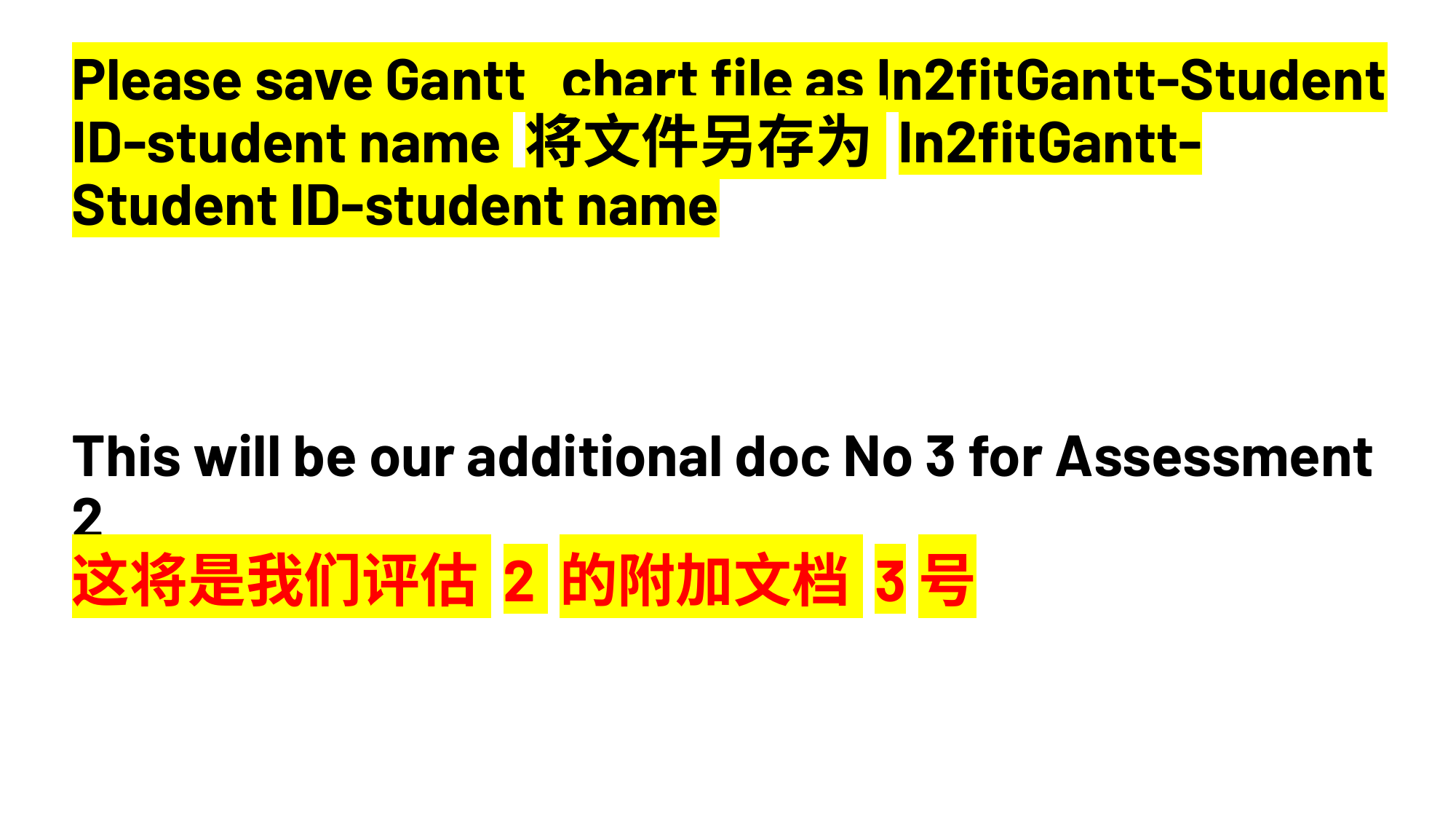

# Please save Gantt   chart file as In2fitGantt-Student ID-student name 将文件另存为 In2fitGantt-Student ID-student name This will be our additional doc No 3 for Assessment 2 这将是我们评估 2 的附加文档 3号